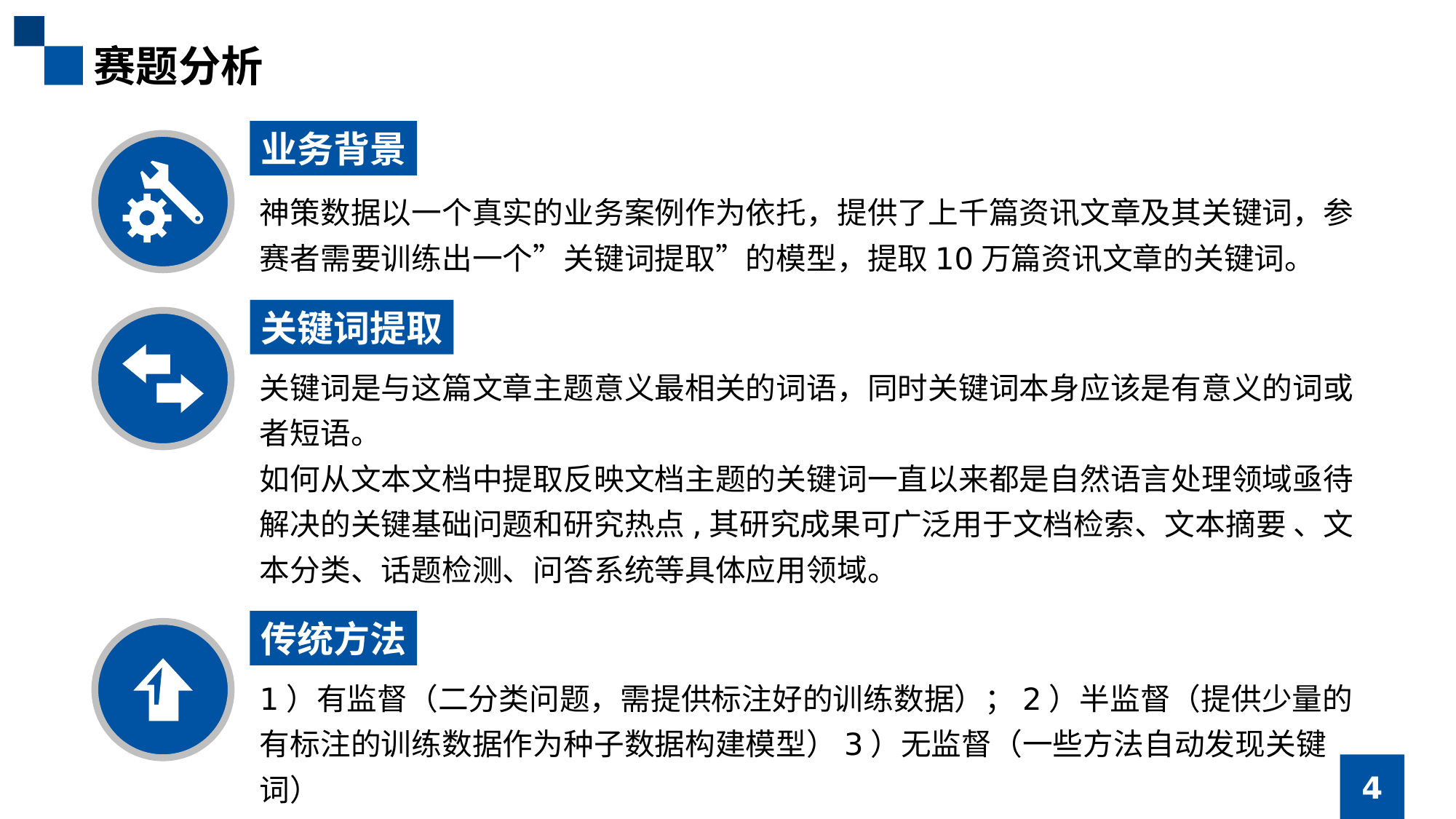

赛题分析
业务背景

神策数据以一个真实的业务案例作为依托，提供了上千篇资讯文章及其关键词，参赛者需要训练出一个”关键词提取”的模型，提取10万篇资讯文章的关键词。
关键词提取

关键词是与这篇文章主题意义最相关的词语，同时关键词本身应该是有意义的词或者短语。
如何从文本文档中提取反映文档主题的关键词一直以来都是自然语言处理领域亟待解决的关键基础问题和研究热点,其研究成果可广泛用于文档检索、文本摘要 、文本分类、话题检测、问答系统等具体应用领域。

传统方法

1）有监督（二分类问题，需提供标注好的训练数据）；2）半监督（提供少量的有标注的训练数据作为种子数据构建模型）3）无监督（一些方法自动发现关键词）
4